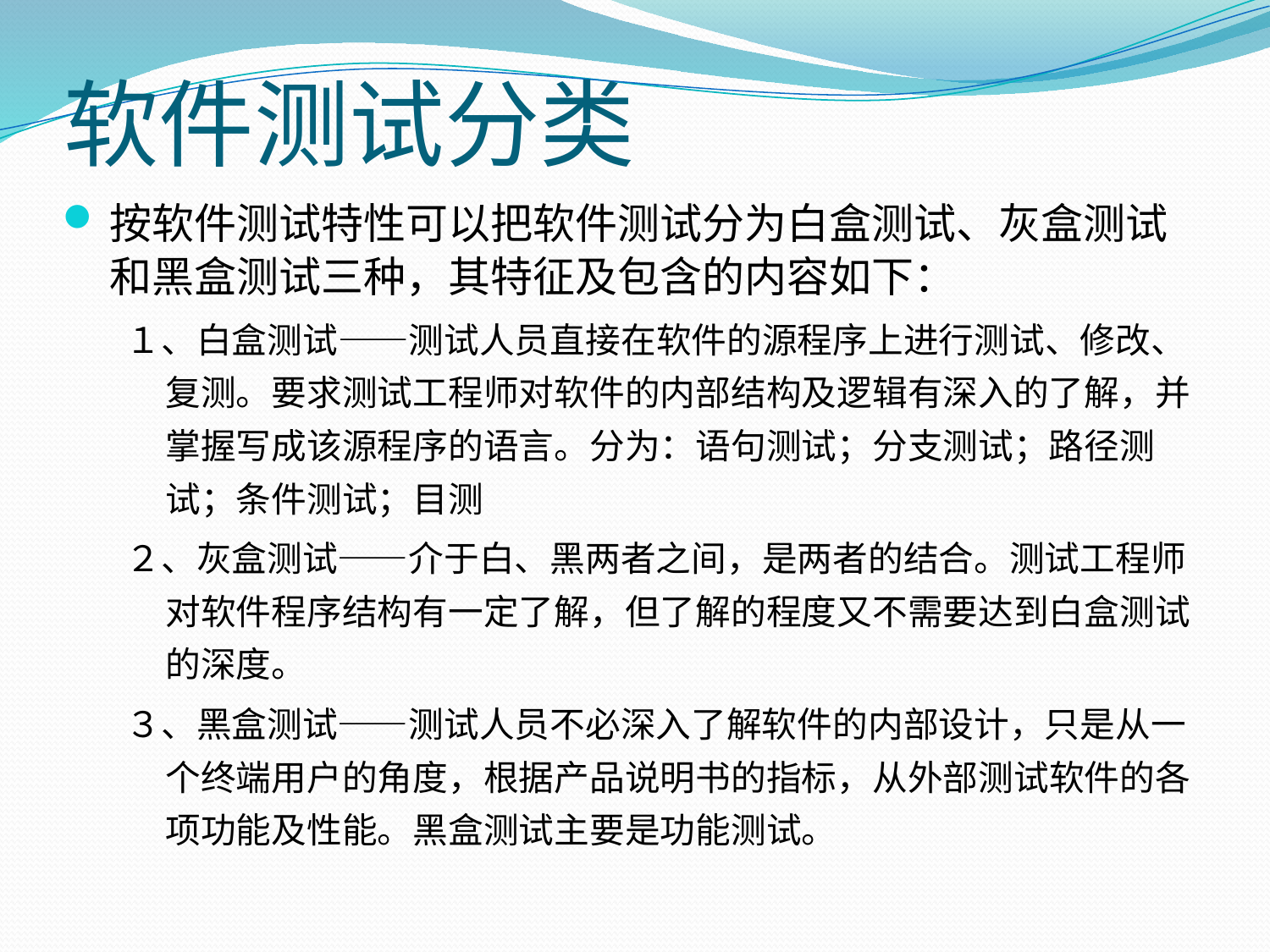

# 软件测试分类
按软件测试特性可以把软件测试分为白盒测试、灰盒测试和黑盒测试三种，其特征及包含的内容如下：
１、白盒测试——测试人员直接在软件的源程序上进行测试、修改、复测。要求测试工程师对软件的内部结构及逻辑有深入的了解，并掌握写成该源程序的语言。分为：语句测试；分支测试；路径测试；条件测试；目测
２、灰盒测试——介于白、黑两者之间，是两者的结合。测试工程师对软件程序结构有一定了解，但了解的程度又不需要达到白盒测试的深度。
３、黑盒测试——测试人员不必深入了解软件的内部设计，只是从一个终端用户的角度，根据产品说明书的指标，从外部测试软件的各项功能及性能。黑盒测试主要是功能测试。